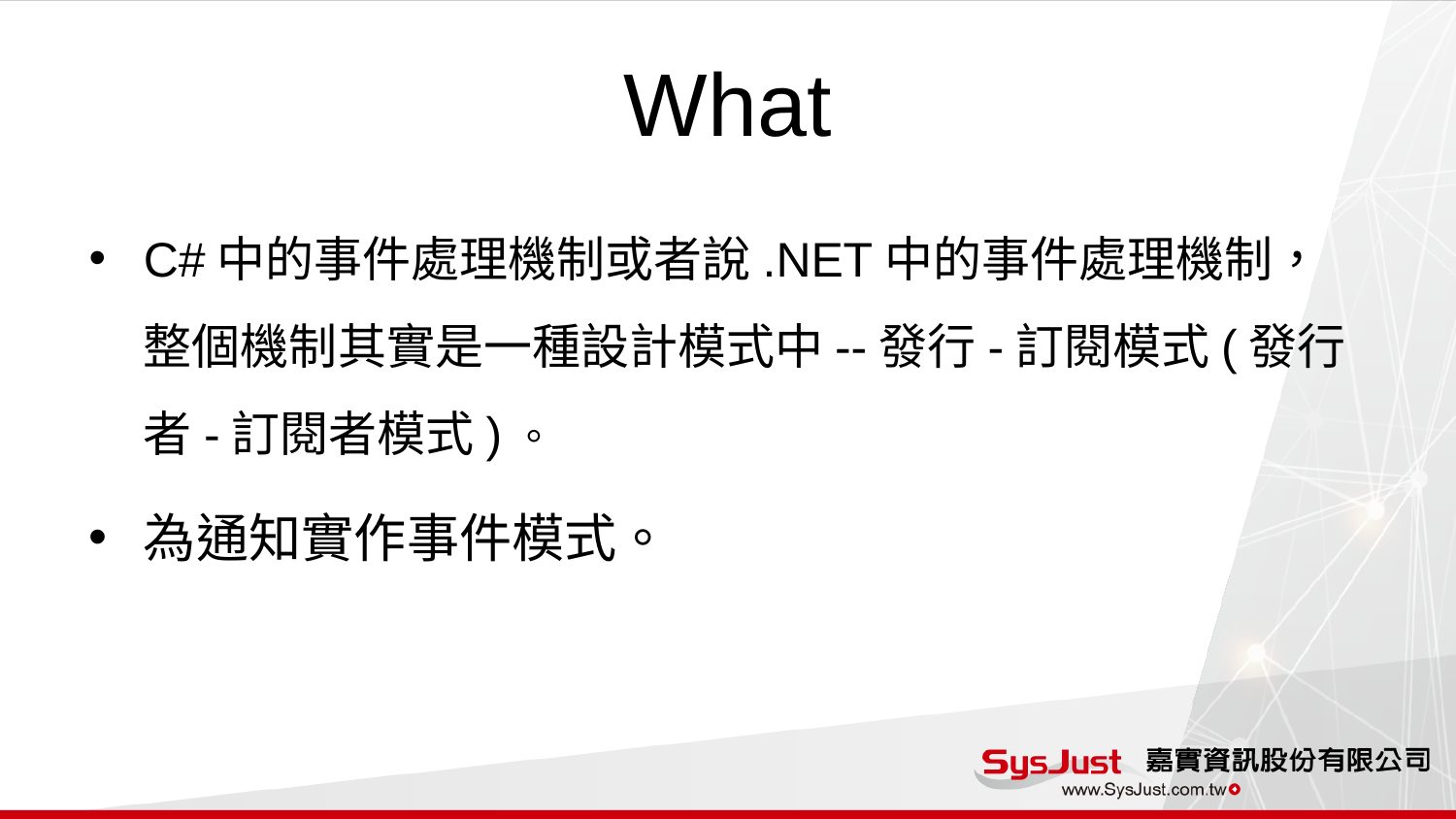

# What
C#中的事件處理機制或者說.NET中的事件處理機制，整個機制其實是一種設計模式中--發行-訂閱模式(發行者-訂閱者模式)。
為通知實作事件模式。